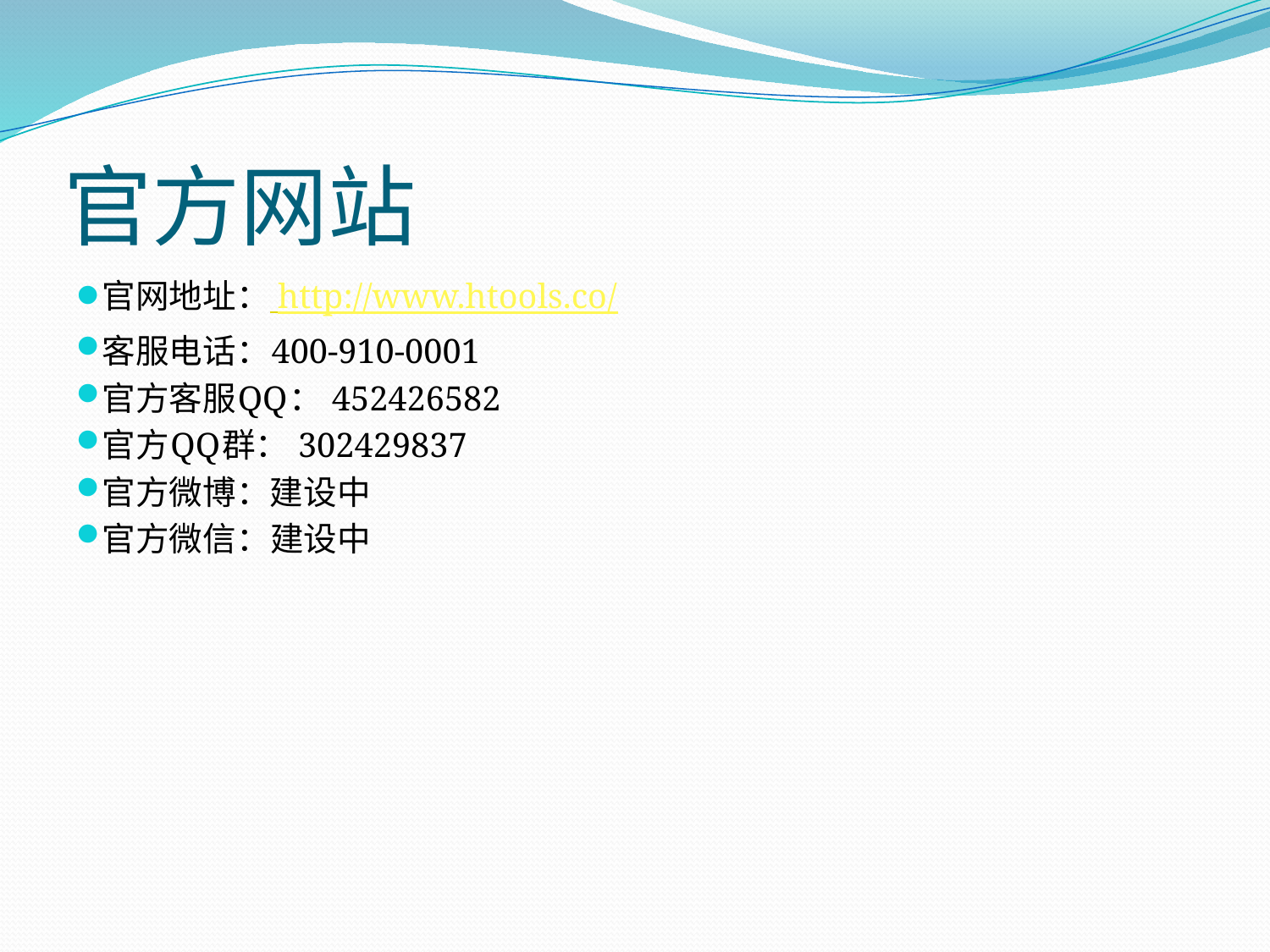

# 官方网站
官网地址： http://www.htools.co/
客服电话：400-910-0001
官方客服QQ： 452426582
官方QQ群： 302429837
官方微博：建设中
官方微信：建设中